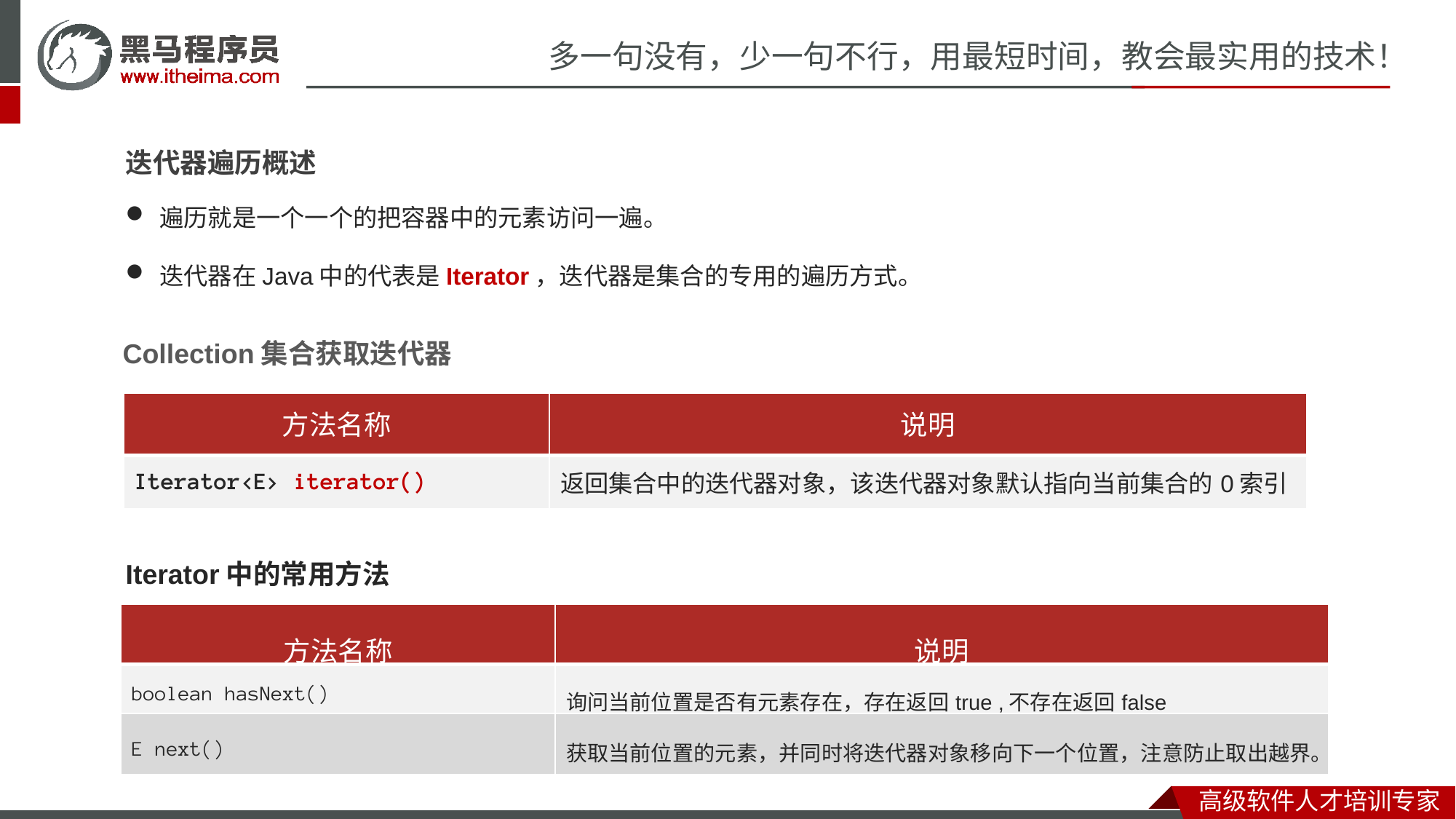

迭代器遍历概述
遍历就是一个一个的把容器中的元素访问一遍。
迭代器在Java中的代表是Iterator，迭代器是集合的专用的遍历方式。
Collection集合获取迭代器
| 方法名称 | 说明 |
| --- | --- |
| Iterator<E> iterator() | 返回集合中的迭代器对象，该迭代器对象默认指向当前集合的0索引 |
Iterator中的常用方法
| 方法名称 | 说明 |
| --- | --- |
| boolean hasNext() | 询问当前位置是否有元素存在，存在返回true ,不存在返回false |
| E next() | 获取当前位置的元素，并同时将迭代器对象移向下一个位置，注意防止取出越界。 |